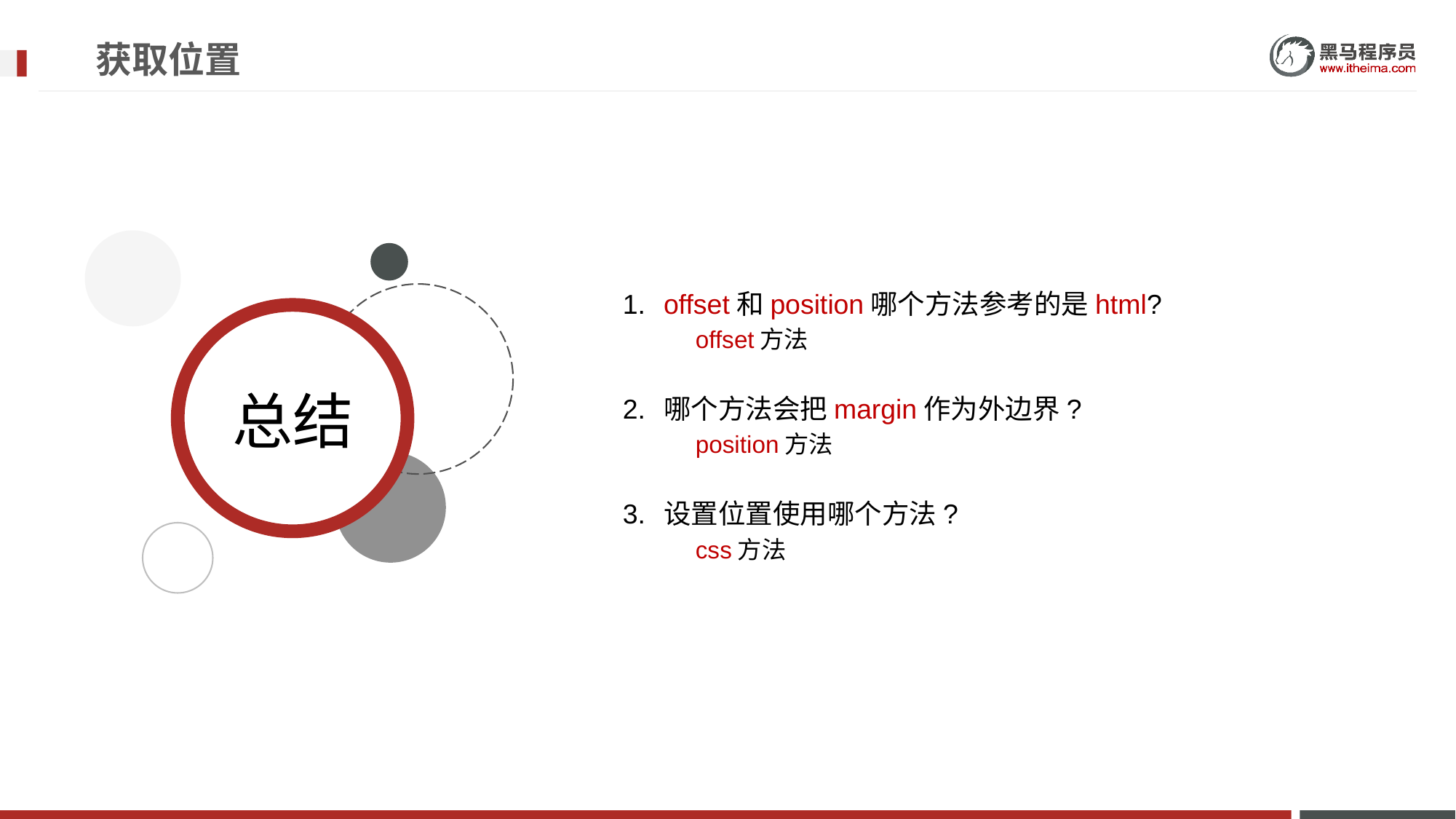

# 获取位置
offset和position哪个方法参考的是html?
offset方法
哪个方法会把margin作为外边界?
position方法
设置位置使用哪个方法?
css方法